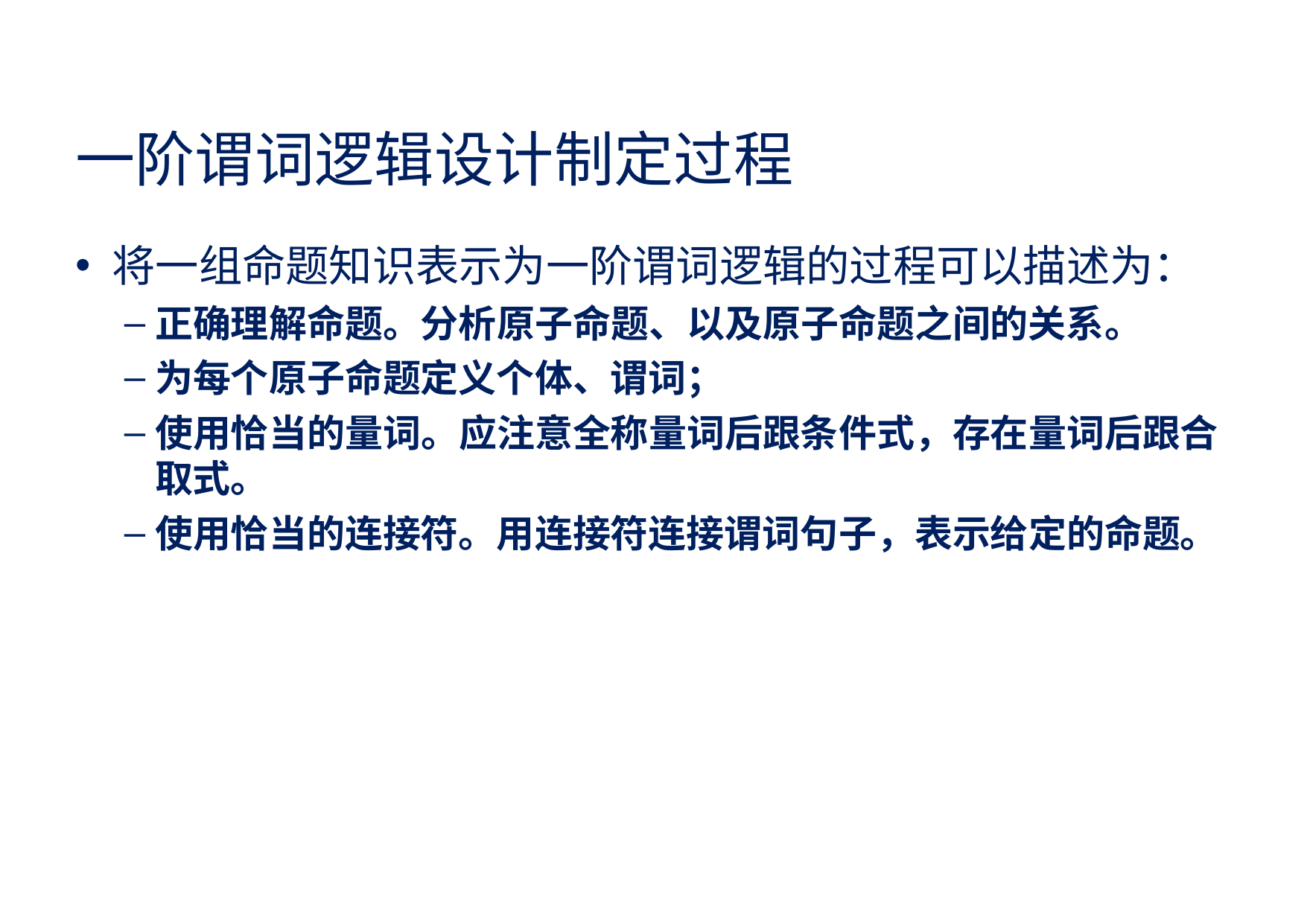

# 一阶谓词逻辑设计制定过程
将一组命题知识表示为一阶谓词逻辑的过程可以描述为：
正确理解命题。分析原子命题、以及原子命题之间的关系。
为每个原子命题定义个体、谓词；
使用恰当的量词。应注意全称量词后跟条件式，存在量词后跟合 取式。
使用恰当的连接符。用连接符连接谓词句子，表示给定的命题。
35